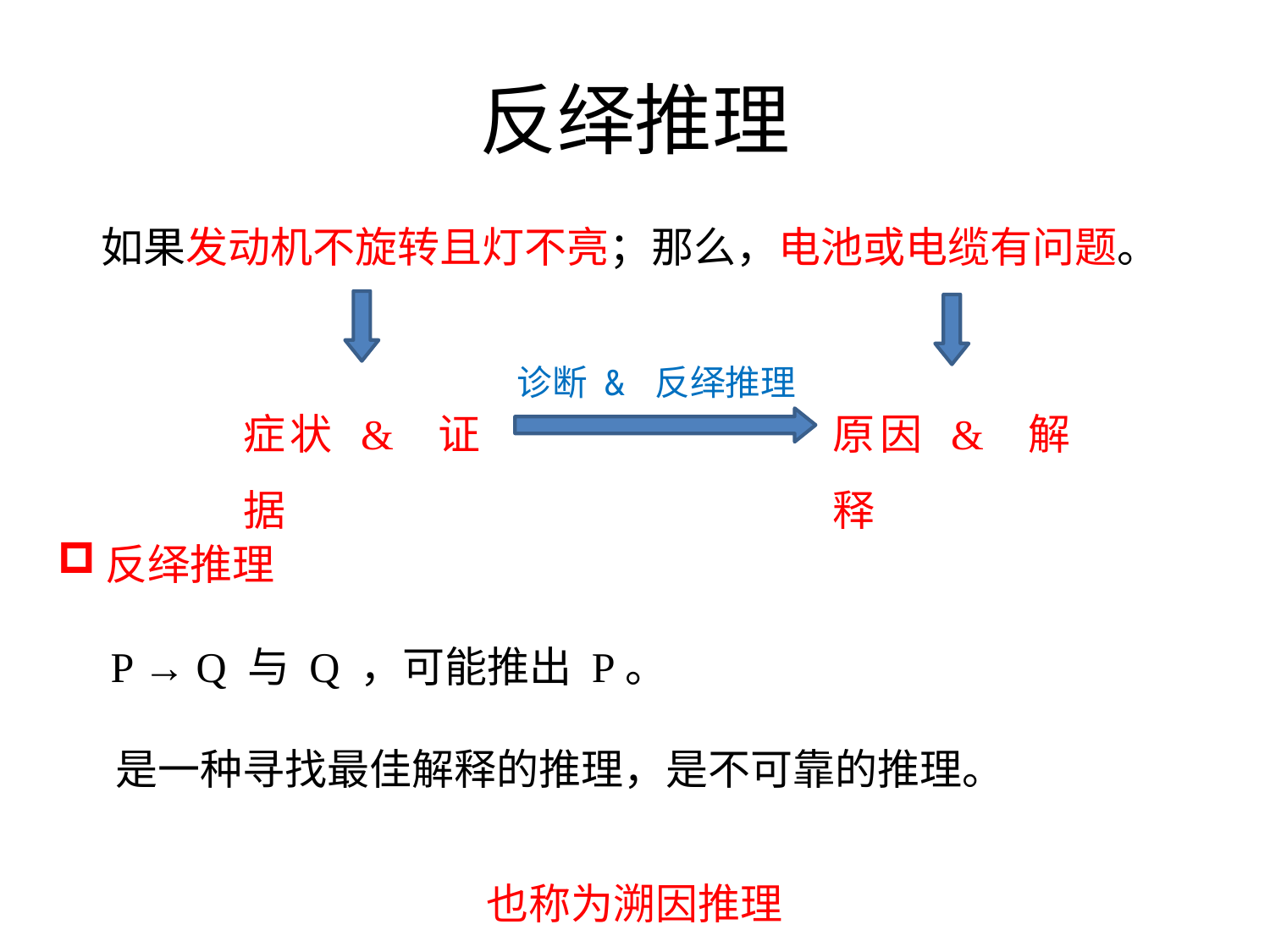

# 反绎推理
如果发动机不旋转且灯不亮；那么，电池或电缆有问题。

诊断 & 反绎推理
症状 & 证据
原因 & 解释

反绎推理
     P → Q 与 Q ，可能推出 P。
     是一种寻找最佳解释的推理，是不可靠的推理。

也称为溯因推理